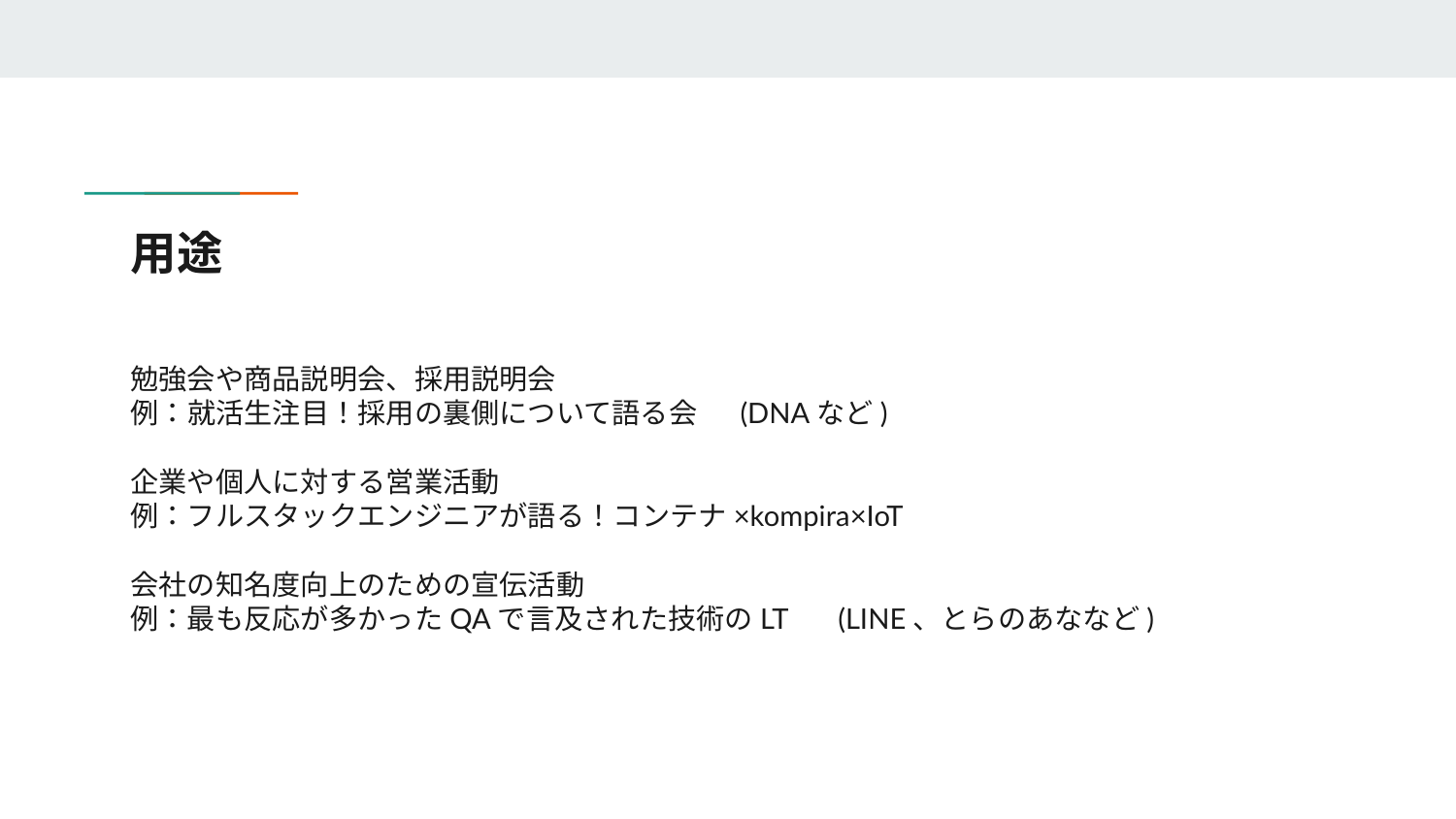

# 用途

勉強会や商品説明会、採用説明会
例：就活生注目！採用の裏側について語る会 　(DNAなど)

企業や個人に対する営業活動
例：フルスタックエンジニアが語る！コンテナ×kompira×IoT

会社の知名度向上のための宣伝活動
例：最も反応が多かったQAで言及された技術のLT　 (LINE、とらのあななど)